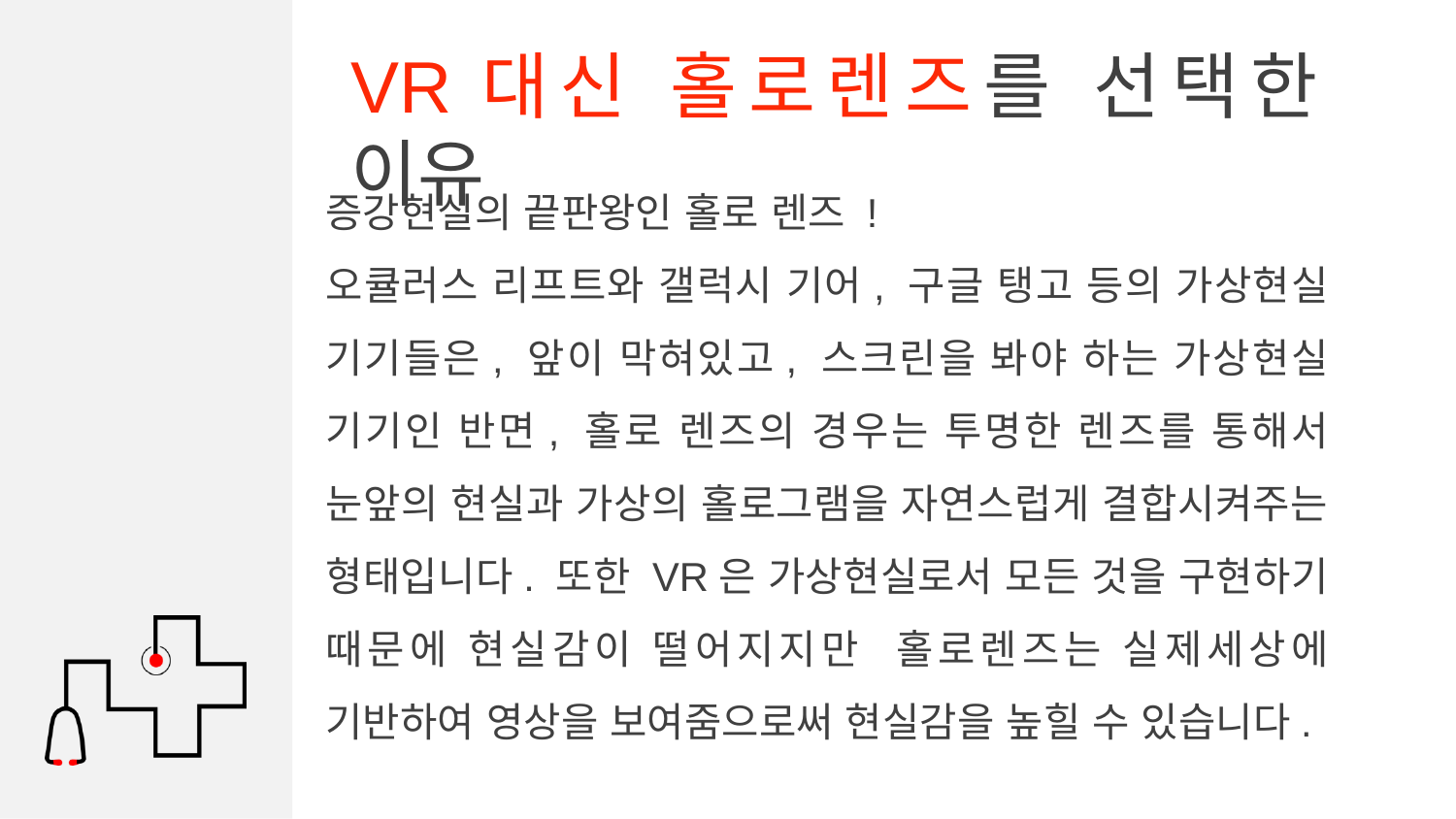

VR대신 홀로렌즈를 선택한 이유
증강현실의 끝판왕인 홀로 렌즈 !
오큘러스 리프트와 갤럭시 기어, 구글 탱고 등의 가상현실 기기들은, 앞이 막혀있고, 스크린을 봐야 하는 가상현실 기기인 반면, 홀로 렌즈의 경우는 투명한 렌즈를 통해서 눈앞의 현실과 가상의 홀로그램을 자연스럽게 결합시켜주는 형태입니다. 또한 VR은 가상현실로서 모든 것을 구현하기 때문에 현실감이 떨어지지만  홀로렌즈는 실제세상에 기반하여 영상을 보여줌으로써 현실감을 높힐 수 있습니다.